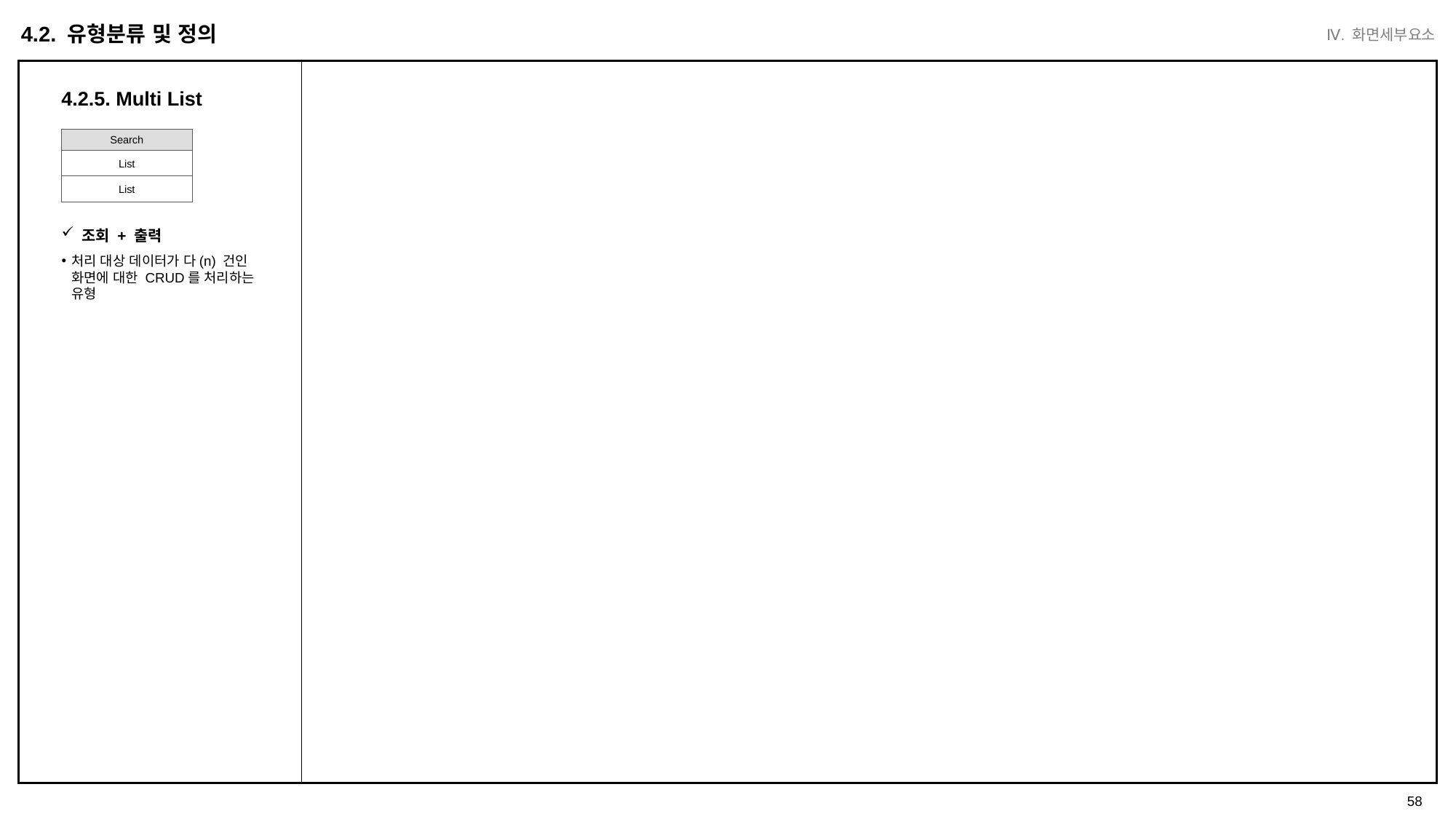

Ⅳ. 화면세부요소
4.2. 유형분류 및 정의
4.2.5. Multi List
Search
List
List
조회 + 출력
처리 대상 데이터가 다(n) 건인 화면에 대한 CRUD를 처리하는 유형